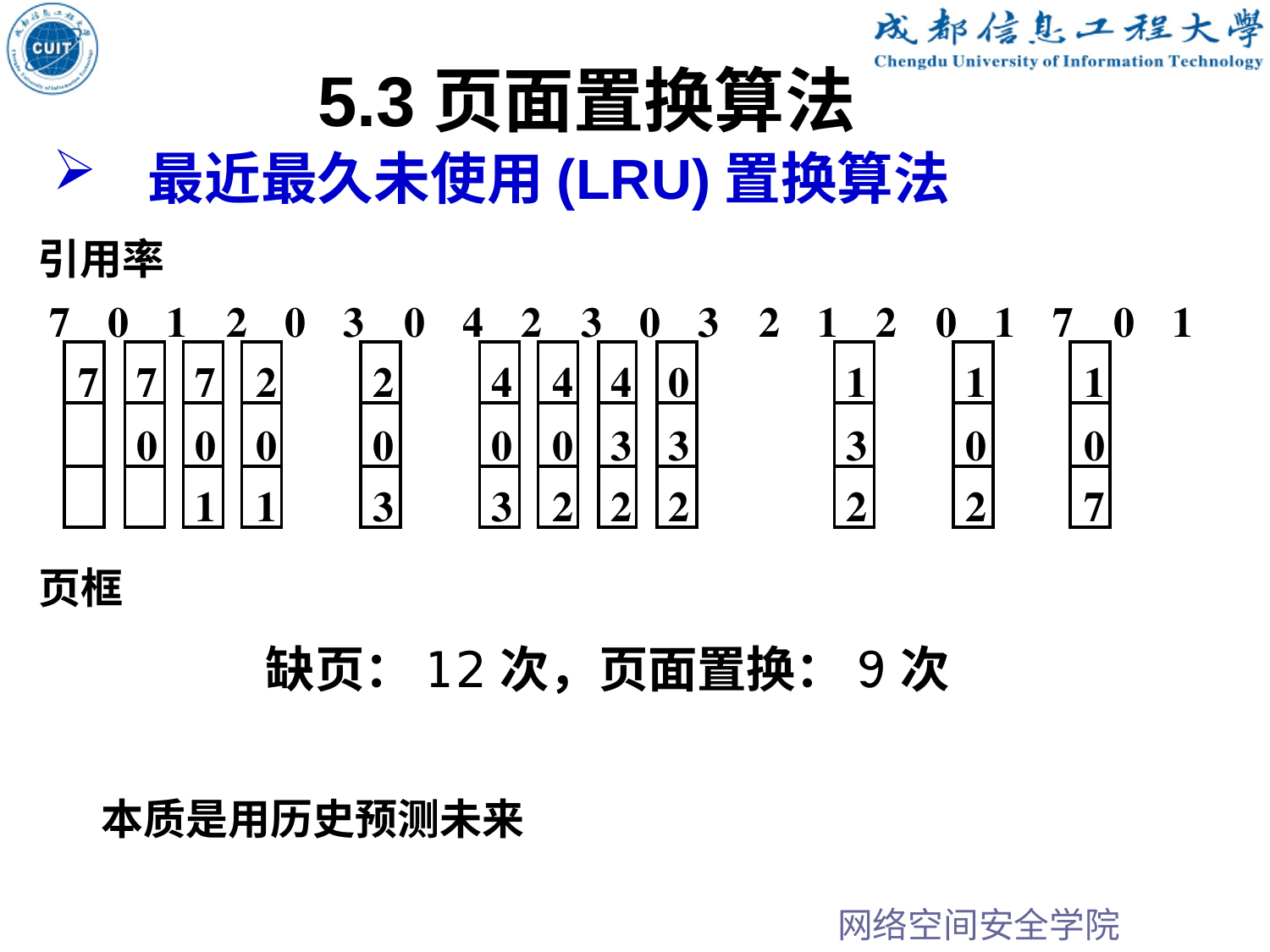

5.3页面置换算法
最近最久未使用(LRU)置换算法
引用率
7
0
1
2
0
3
0
4
2
3
0
3
2
1
2
0
1
7
0
1

7
7
7
2
2
4
4
4
0
1
1
1

0
0
0
0
0
0
3
3
3
0
0

1
1
3
3
2
2
2
2
2
7
页框
缺页：12次，页面置换：9次
本质是用历史预测未来